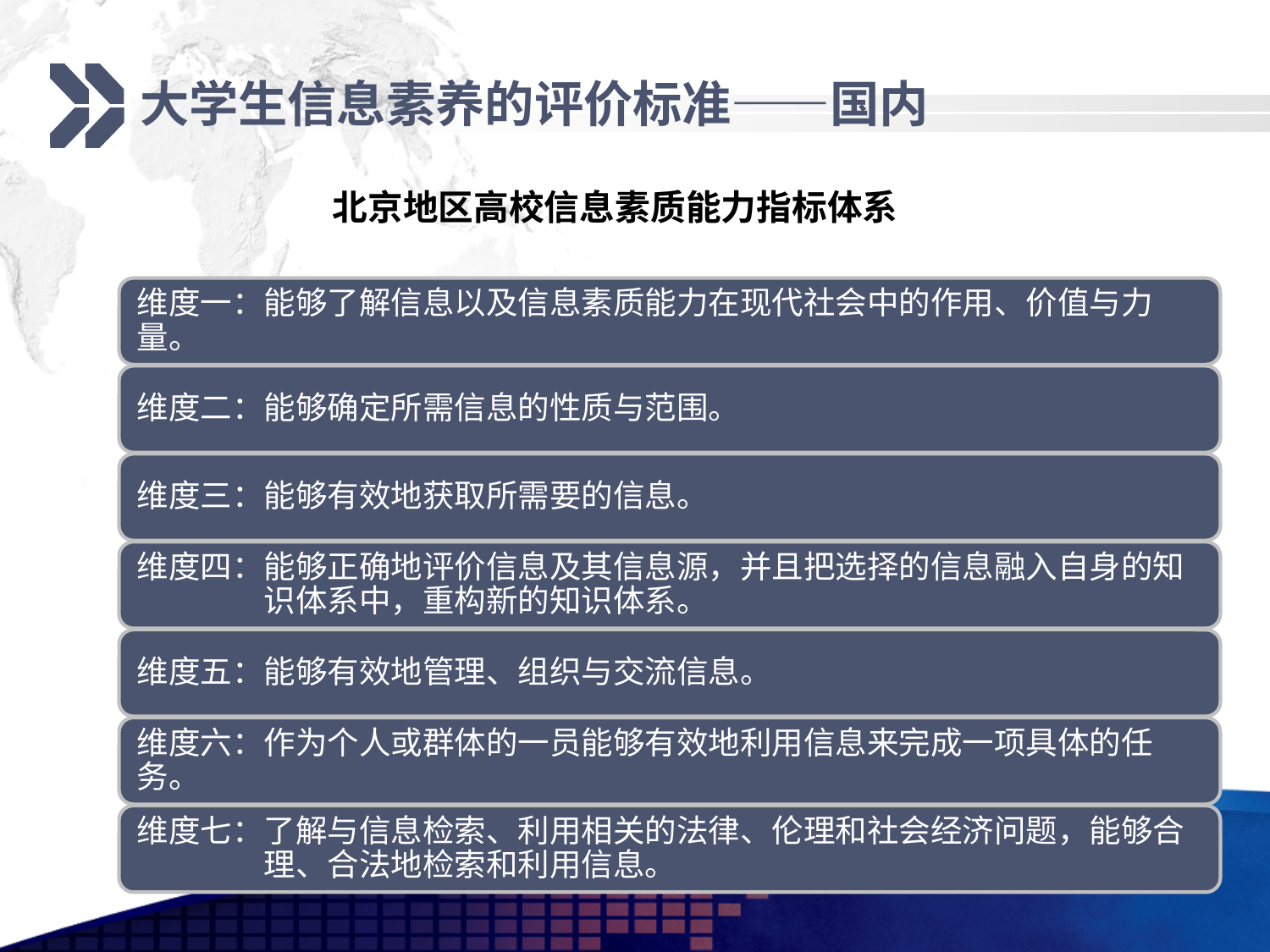

# 大学生信息素养的评价标准——国内
北京地区高校信息素质能力指标体系
维度一：能够了解信息以及信息素质能力在现代社会中的作用、价值与力量。
维度二：能够确定所需信息的性质与范围。
维度三：能够有效地获取所需要的信息。
维度四：能够正确地评价信息及其信息源，并且把选择的信息融入自身的知	识体系中，重构新的知识体系。
维度五：能够有效地管理、组织与交流信息。
维度六：作为个人或群体的一员能够有效地利用信息来完成一项具体的任务。
维度七：了解与信息检索、利用相关的法律、伦理和社会经济问题，能够合	理、合法地检索和利用信息。